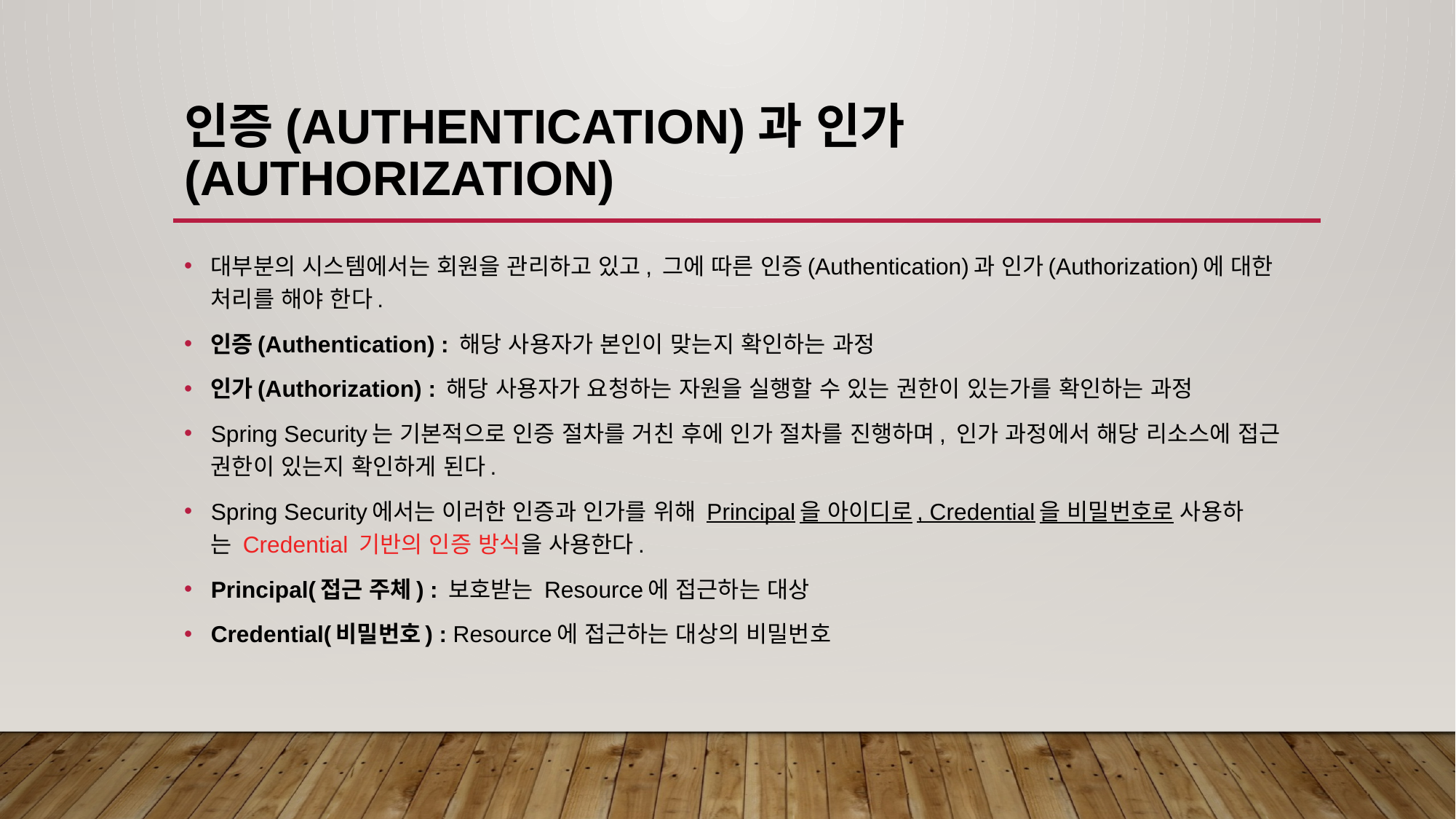

# 인증(Authentication)과 인가(Authorization)
대부분의 시스템에서는 회원을 관리하고 있고, 그에 따른 인증(Authentication)과 인가(Authorization)에 대한 처리를 해야 한다.
인증(Authentication) : 해당 사용자가 본인이 맞는지 확인하는 과정
인가(Authorization) : 해당 사용자가 요청하는 자원을 실행할 수 있는 권한이 있는가를 확인하는 과정
Spring Security는 기본적으로 인증 절차를 거친 후에 인가 절차를 진행하며, 인가 과정에서 해당 리소스에 접근 권한이 있는지 확인하게 된다.
Spring Security에서는 이러한 인증과 인가를 위해 Principal을 아이디로, Credential을 비밀번호로 사용하는 Credential 기반의 인증 방식을 사용한다.
Principal(접근 주체) : 보호받는 Resource에 접근하는 대상
Credential(비밀번호) : Resource에 접근하는 대상의 비밀번호